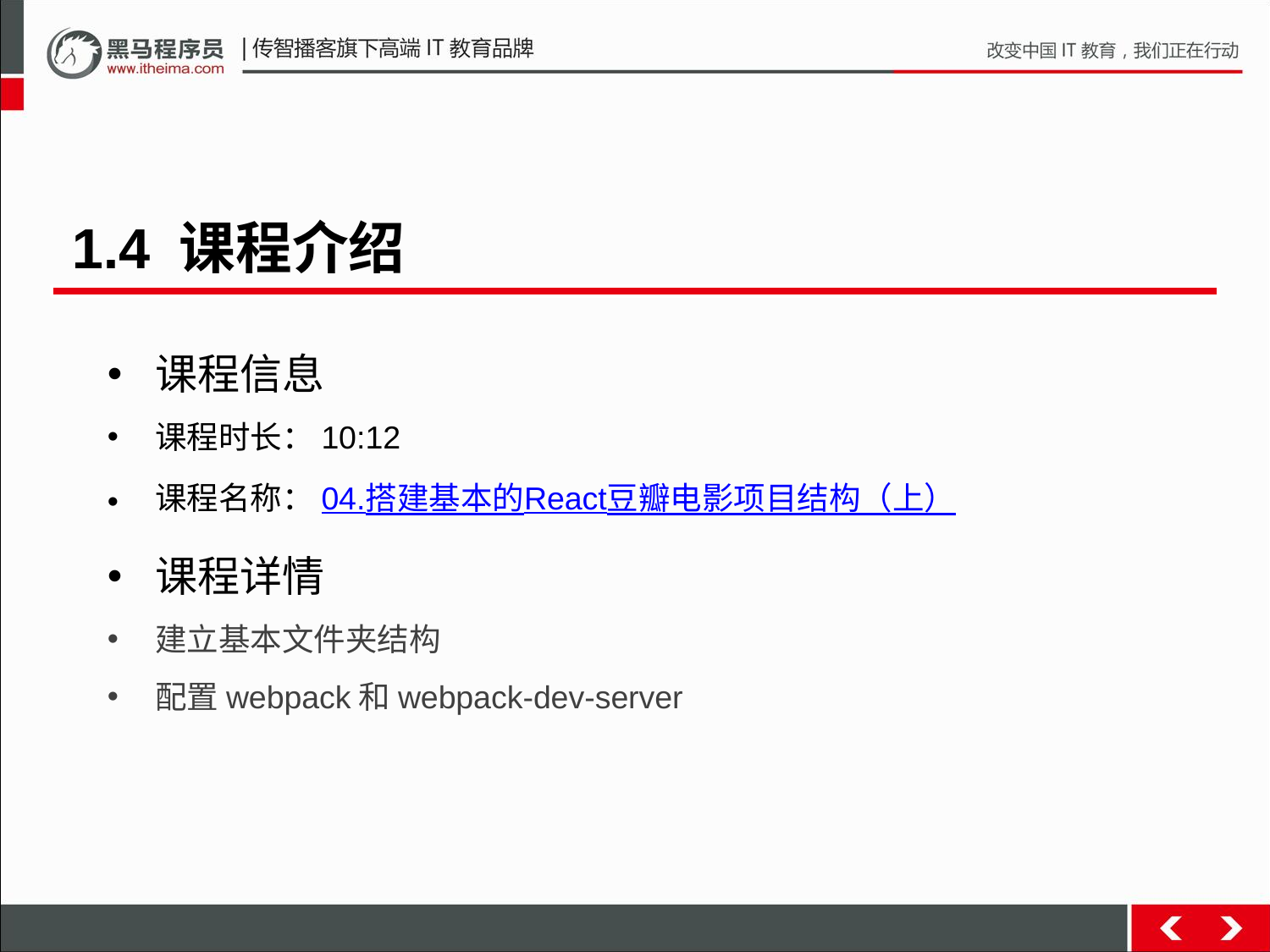

1.4 课程介绍
课程信息
课程时长：10:12
课程名称：04.搭建基本的React豆瓣电影项目结构（上）
课程详情
建立基本文件夹结构
配置webpack和webpack-dev-server